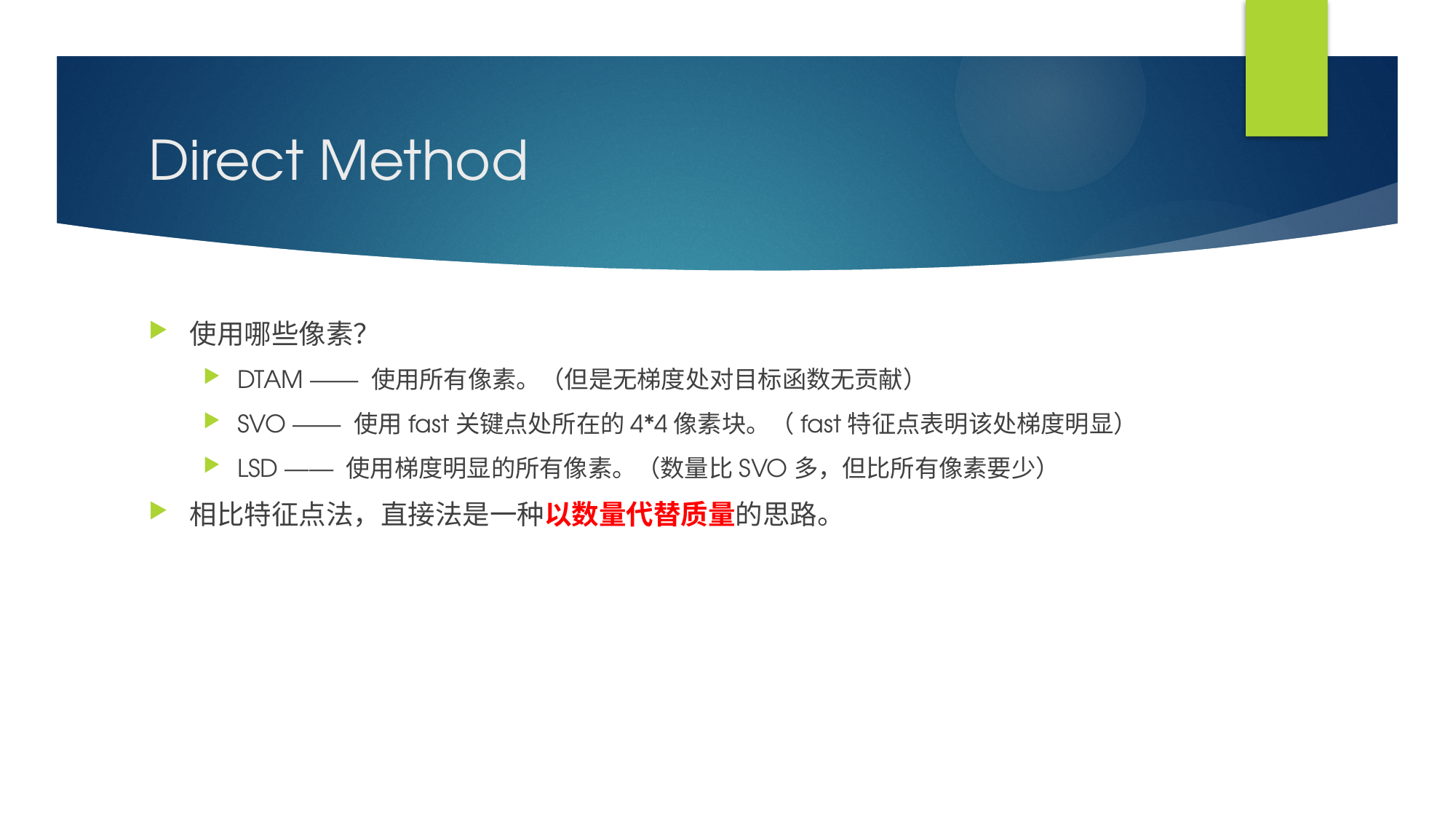

# Direct Method
使用哪些像素？
DTAM —— 使用所有像素。（但是无梯度处对目标函数无贡献）
SVO —— 使用fast关键点处所在的4*4像素块。（fast特征点表明该处梯度明显）
LSD —— 使用梯度明显的所有像素。（数量比SVO多，但比所有像素要少）
相比特征点法，直接法是一种以数量代替质量的思路。